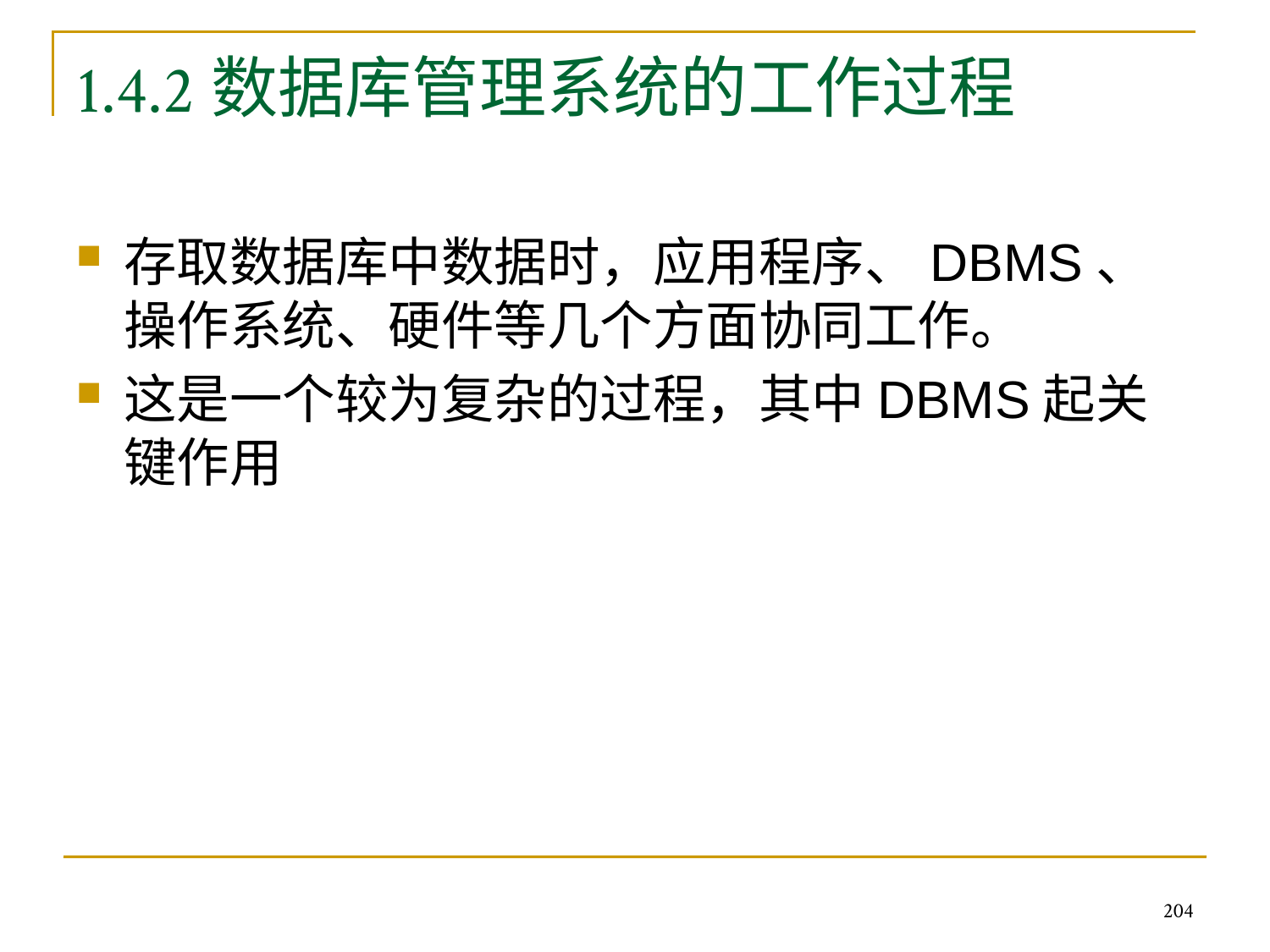

# 1.4.2数据库管理系统的工作过程
存取数据库中数据时，应用程序、DBMS、操作系统、硬件等几个方面协同工作。
这是一个较为复杂的过程，其中DBMS起关键作用
204